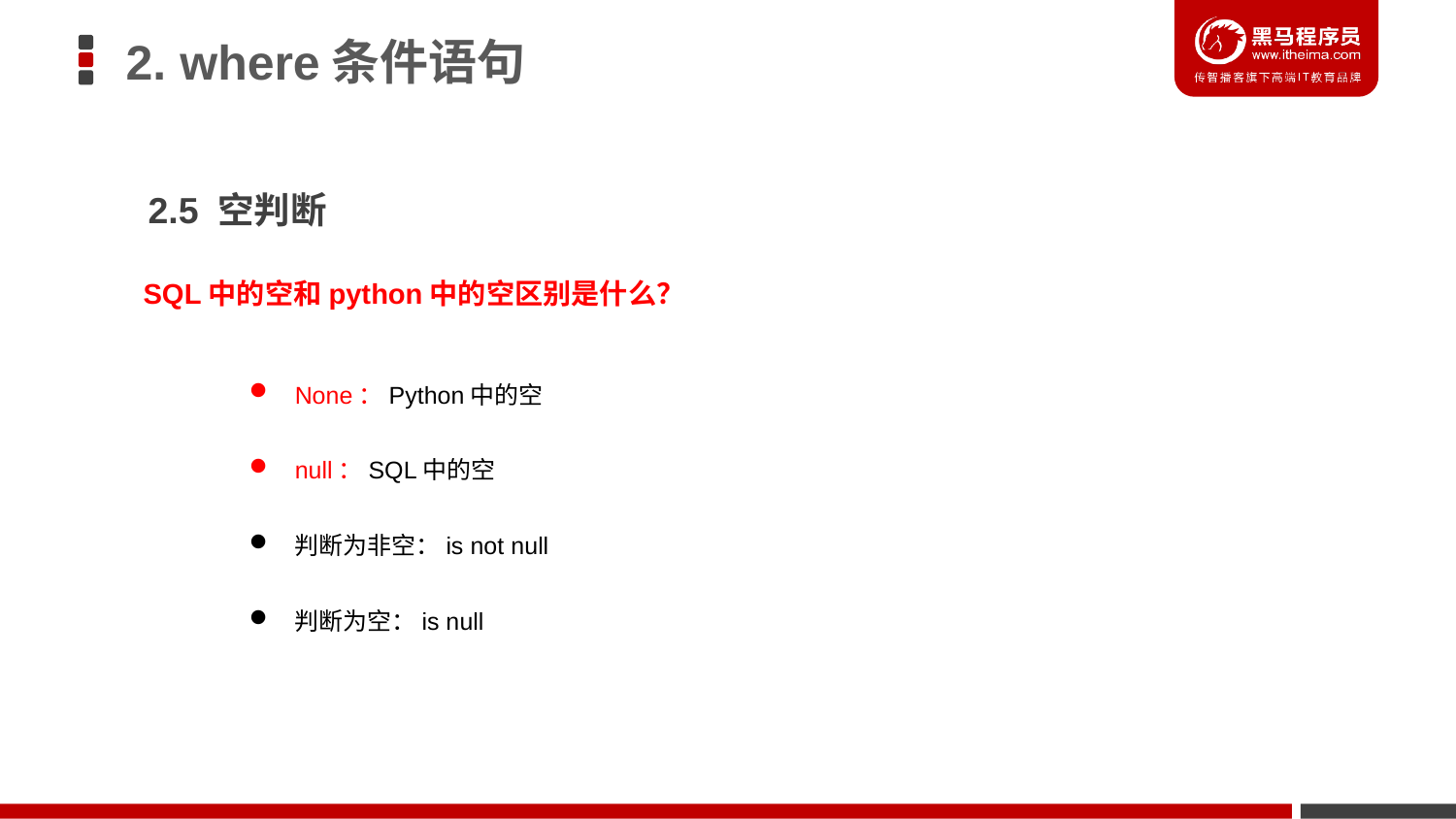

2. where条件语句
2.5 空判断
SQL中的空和python中的空区别是什么？
None：Python中的空

null：SQL中的空

判断为非空：is not null

判断为空：is null